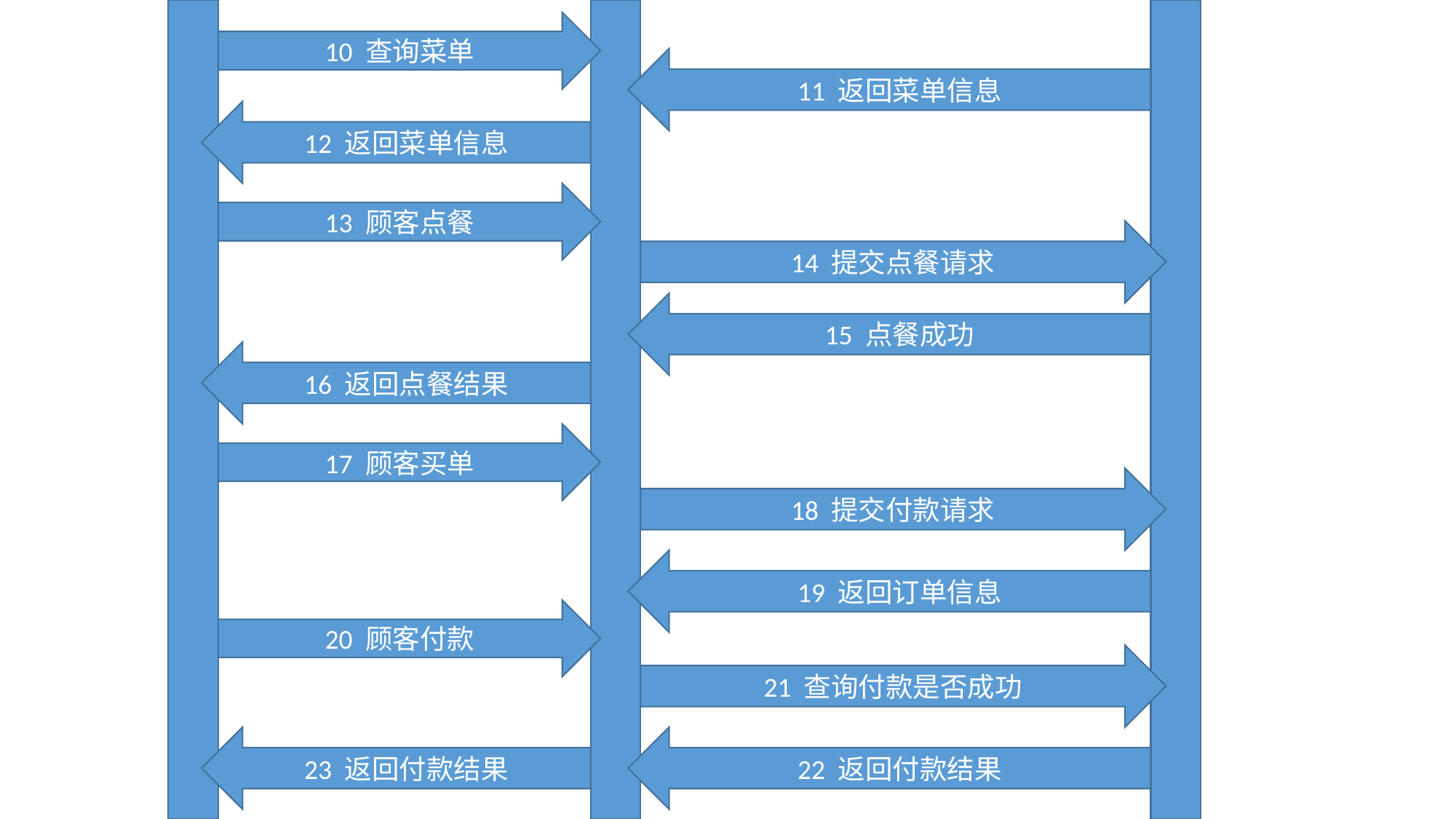

10 查询菜单
11 返回菜单信息
12 返回菜单信息
13 顾客点餐
14 提交点餐请求
15 点餐成功
16 返回点餐结果
17 顾客买单
18 提交付款请求
19 返回订单信息
20 顾客付款
21 查询付款是否成功
23 返回付款结果
22 返回付款结果